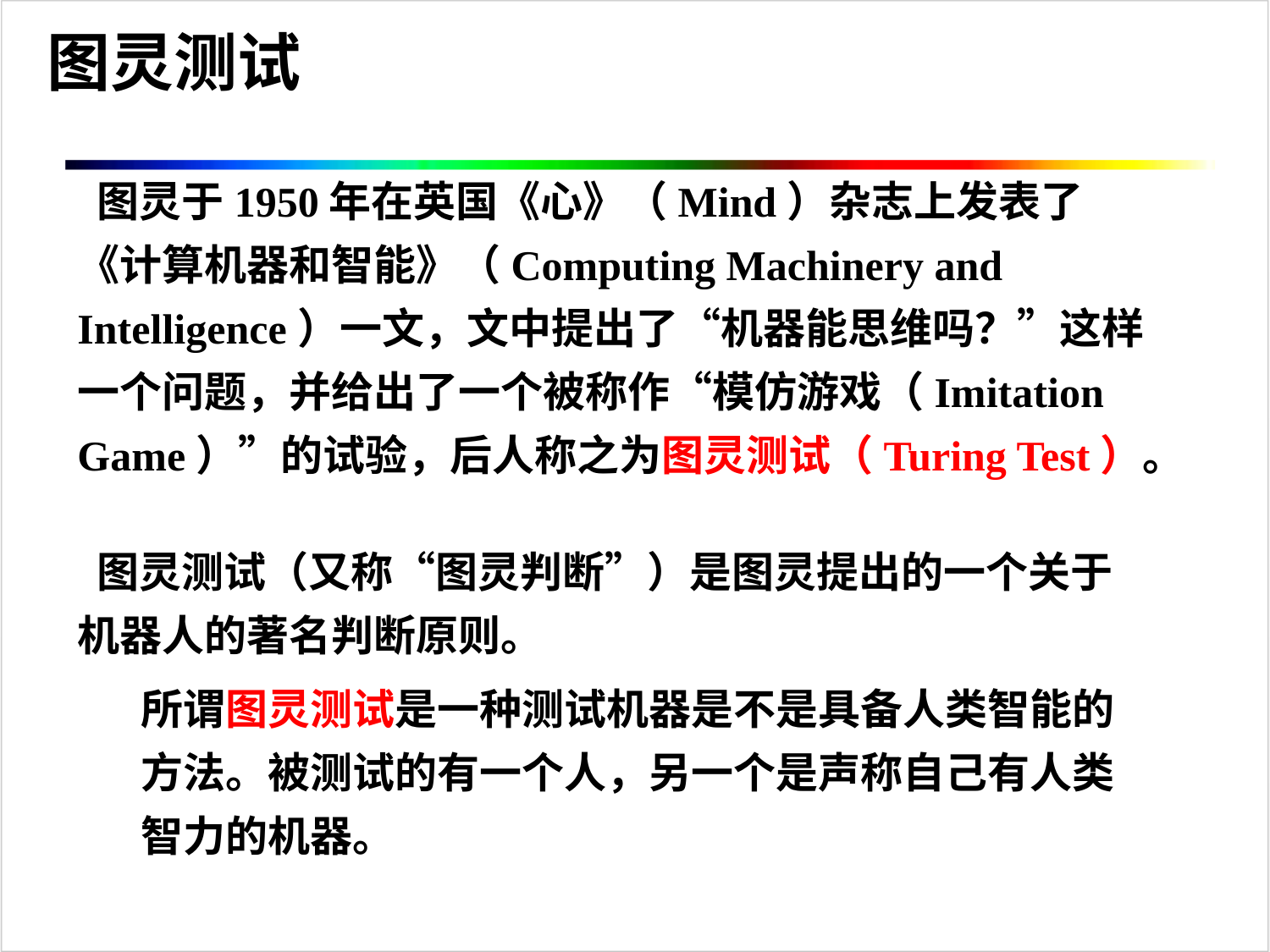

图灵测试
 图灵于1950年在英国《心》（Mind）杂志上发表了《计算机器和智能》（Computing Machinery and Intelligence）一文，文中提出了“机器能思维吗？”这样一个问题，并给出了一个被称作“模仿游戏（Imitation Game）”的试验，后人称之为图灵测试（Turing Test）。
 图灵测试（又称“图灵判断”）是图灵提出的一个关于机器人的著名判断原则。
所谓图灵测试是一种测试机器是不是具备人类智能的方法。被测试的有一个人，另一个是声称自己有人类智力的机器。